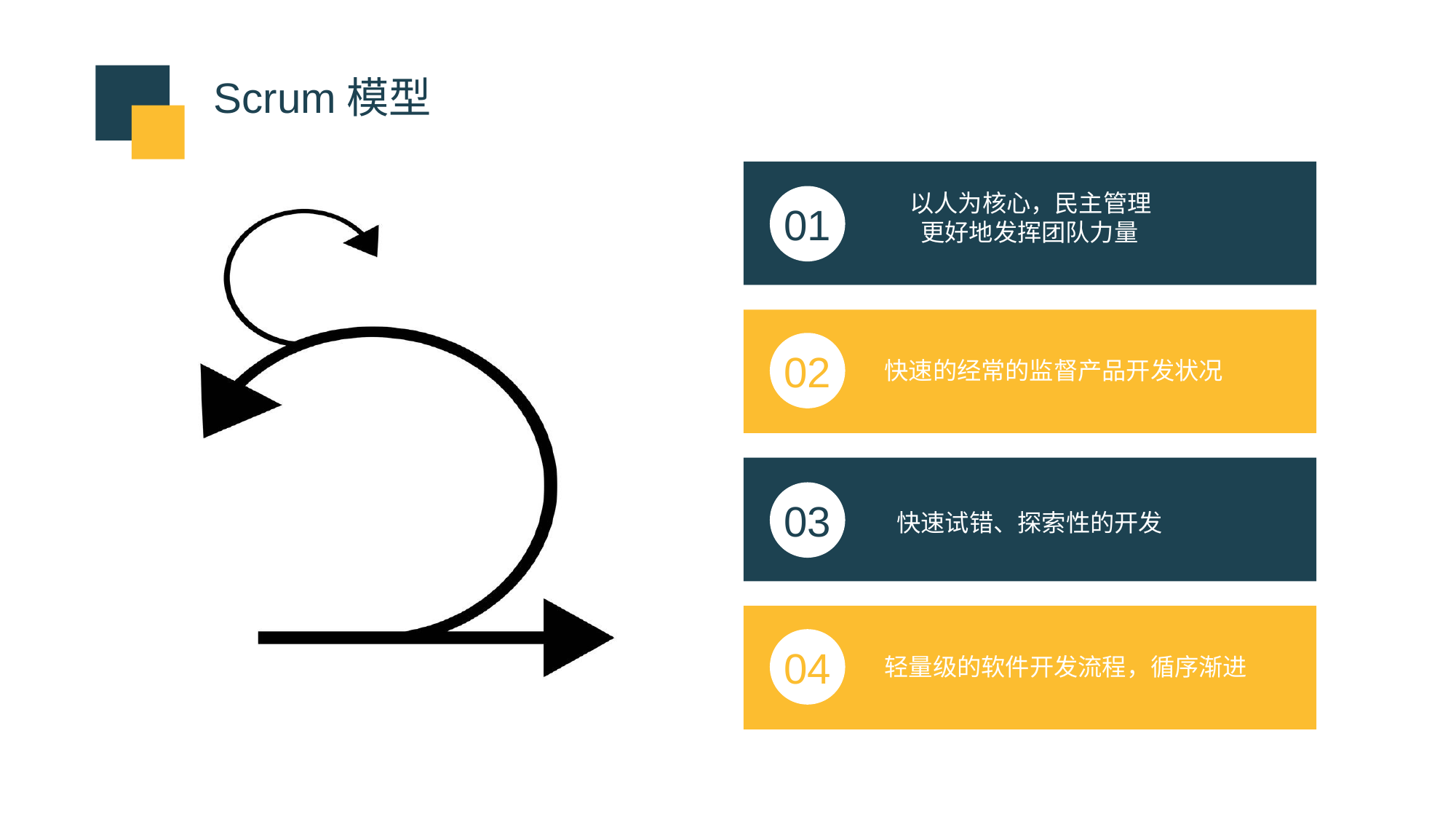

Scrum模型

       以人为核心，民主管理
         更好地发挥团队力量
01

02
快速的经常的监督产品开发状况

03
快速试错、探索性的开发

04
轻量级的软件开发流程，循序渐进